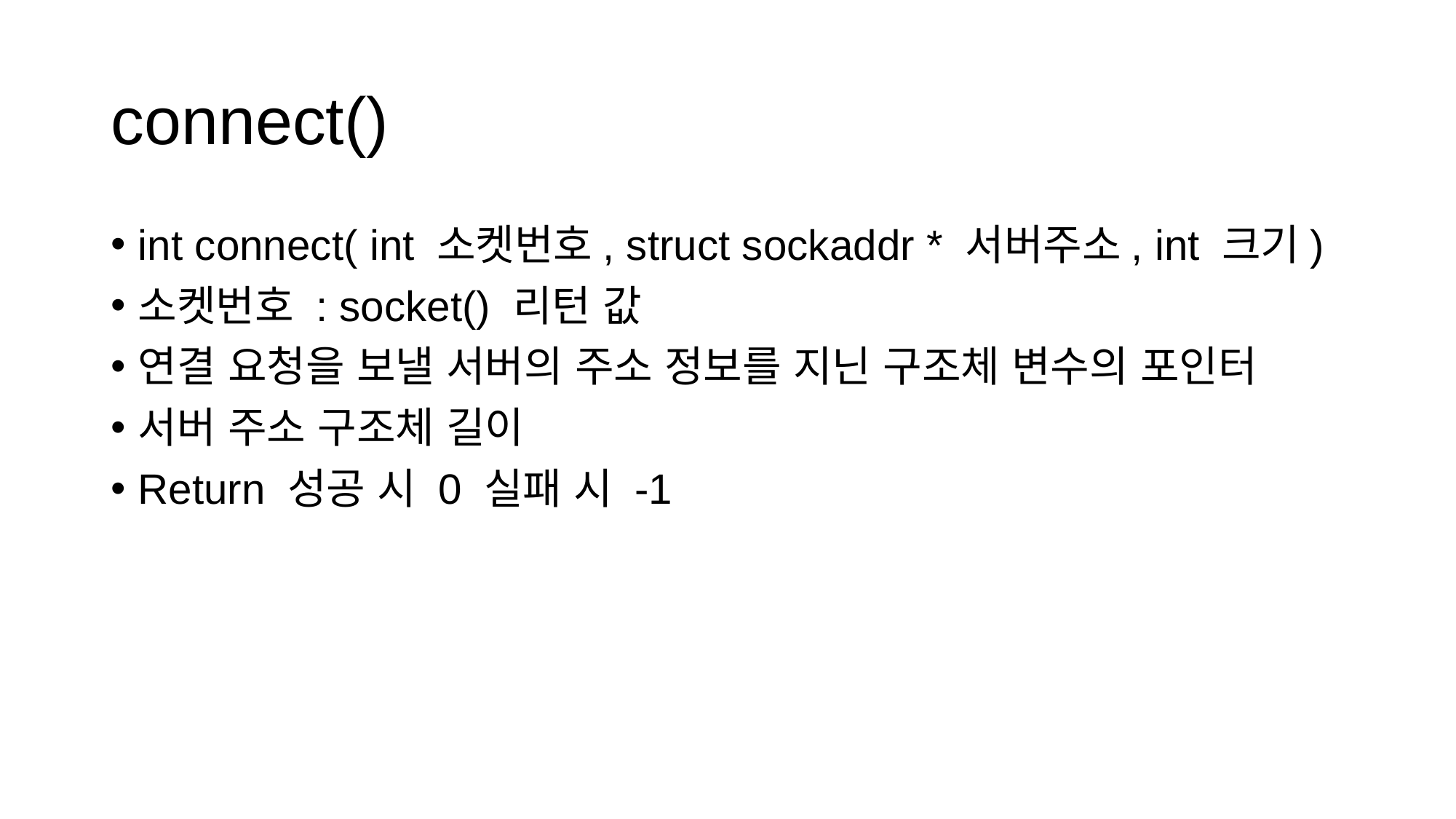

# connect()
int connect( int 소켓번호, struct sockaddr * 서버주소, int 크기)
소켓번호 : socket() 리턴 값
연결 요청을 보낼 서버의 주소 정보를 지닌 구조체 변수의 포인터
서버 주소 구조체 길이
Return 성공 시 0 실패 시 -1